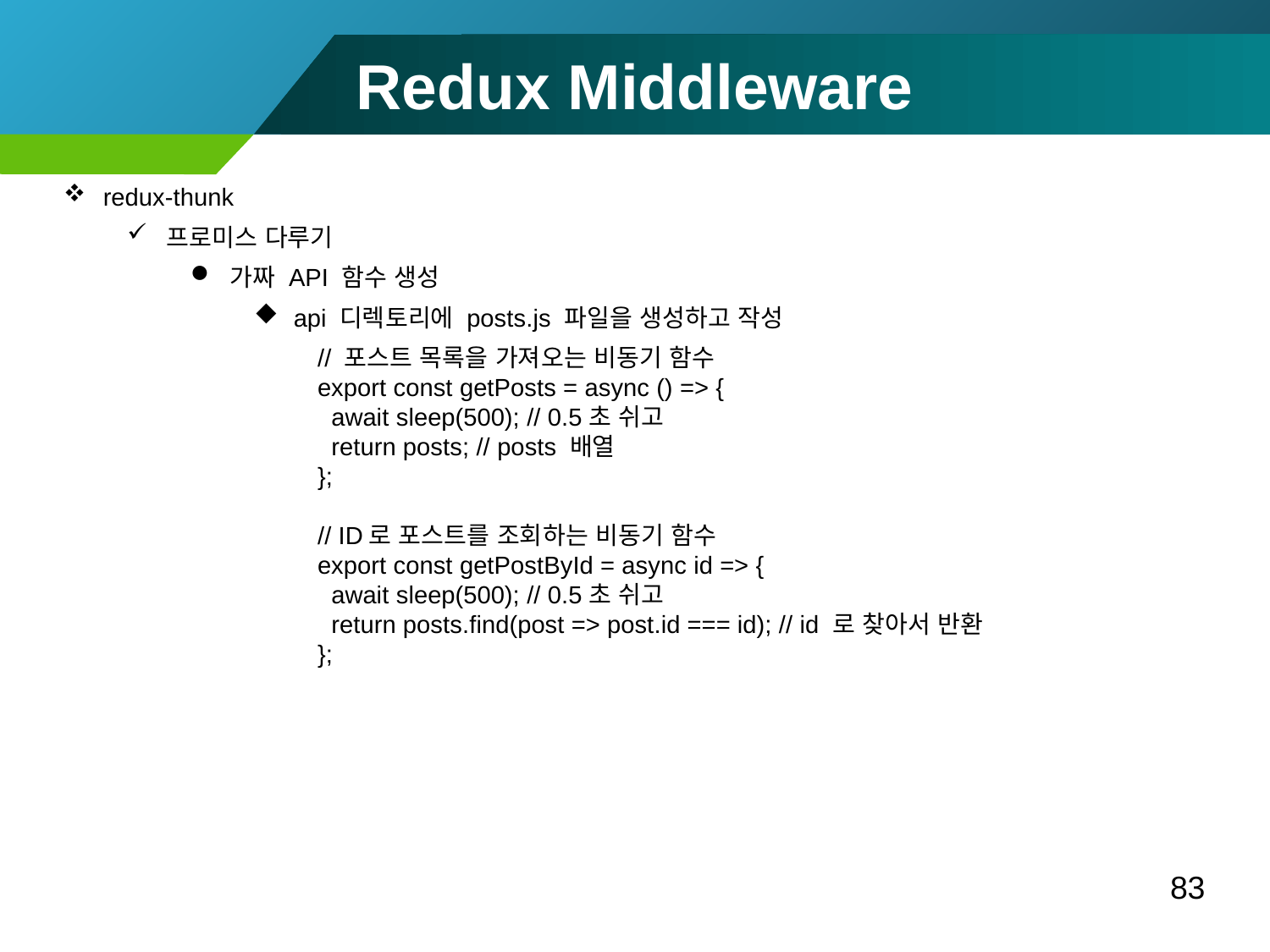

Redux Middleware
redux-thunk
프로미스 다루기
가짜 API 함수 생성
api 디렉토리에 posts.js 파일을 생성하고 작성
// 포스트 목록을 가져오는 비동기 함수
export const getPosts = async () => {
  await sleep(500); // 0.5초 쉬고
  return posts; // posts 배열
};

// ID로 포스트를 조회하는 비동기 함수
export const getPostById = async id => {
  await sleep(500); // 0.5초 쉬고
  return posts.find(post => post.id === id); // id 로 찾아서 반환
};
83